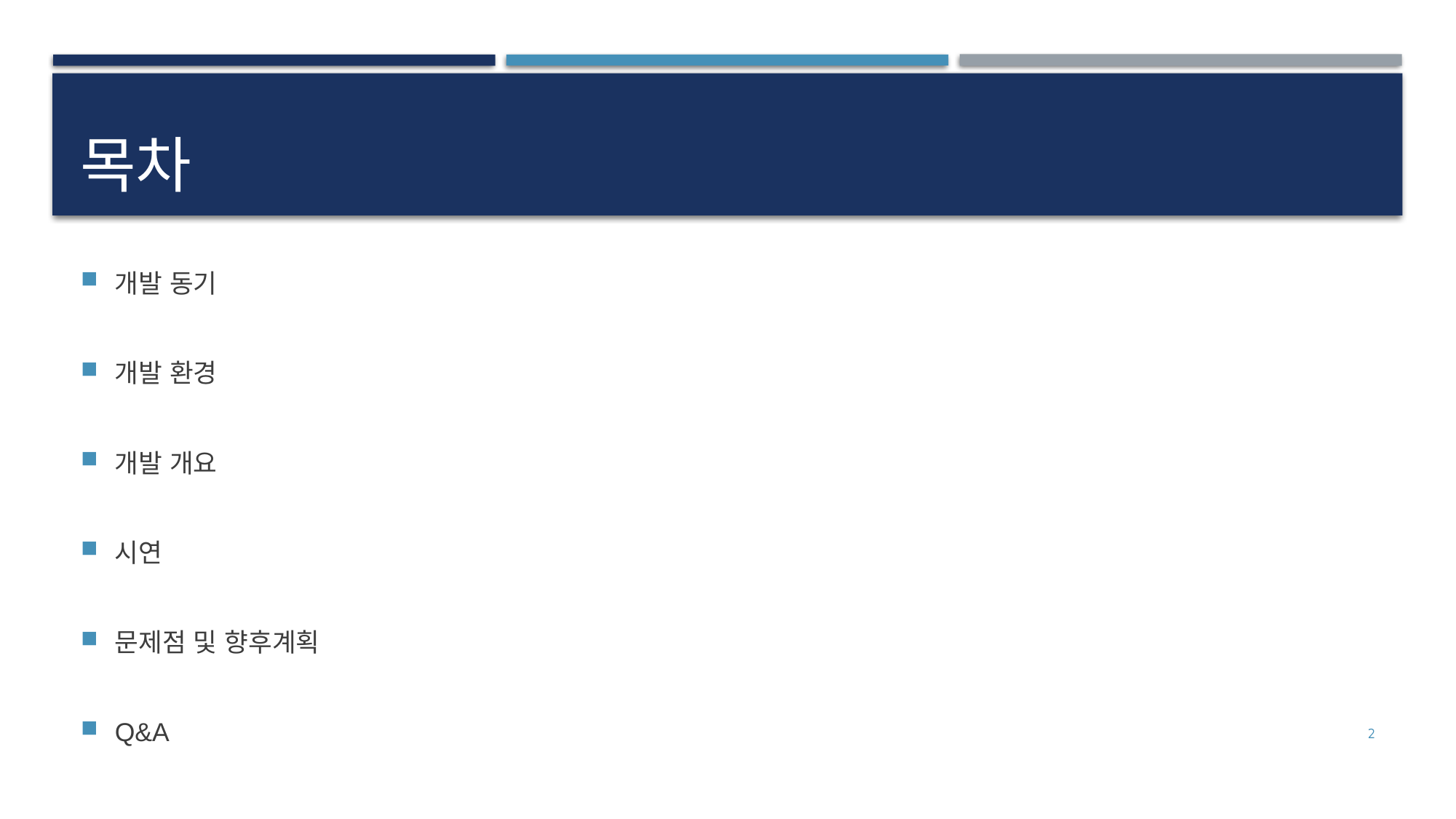

# 목차
개발 동기

개발 환경

개발 개요

시연

문제점 및 향후계획

Q&A
2